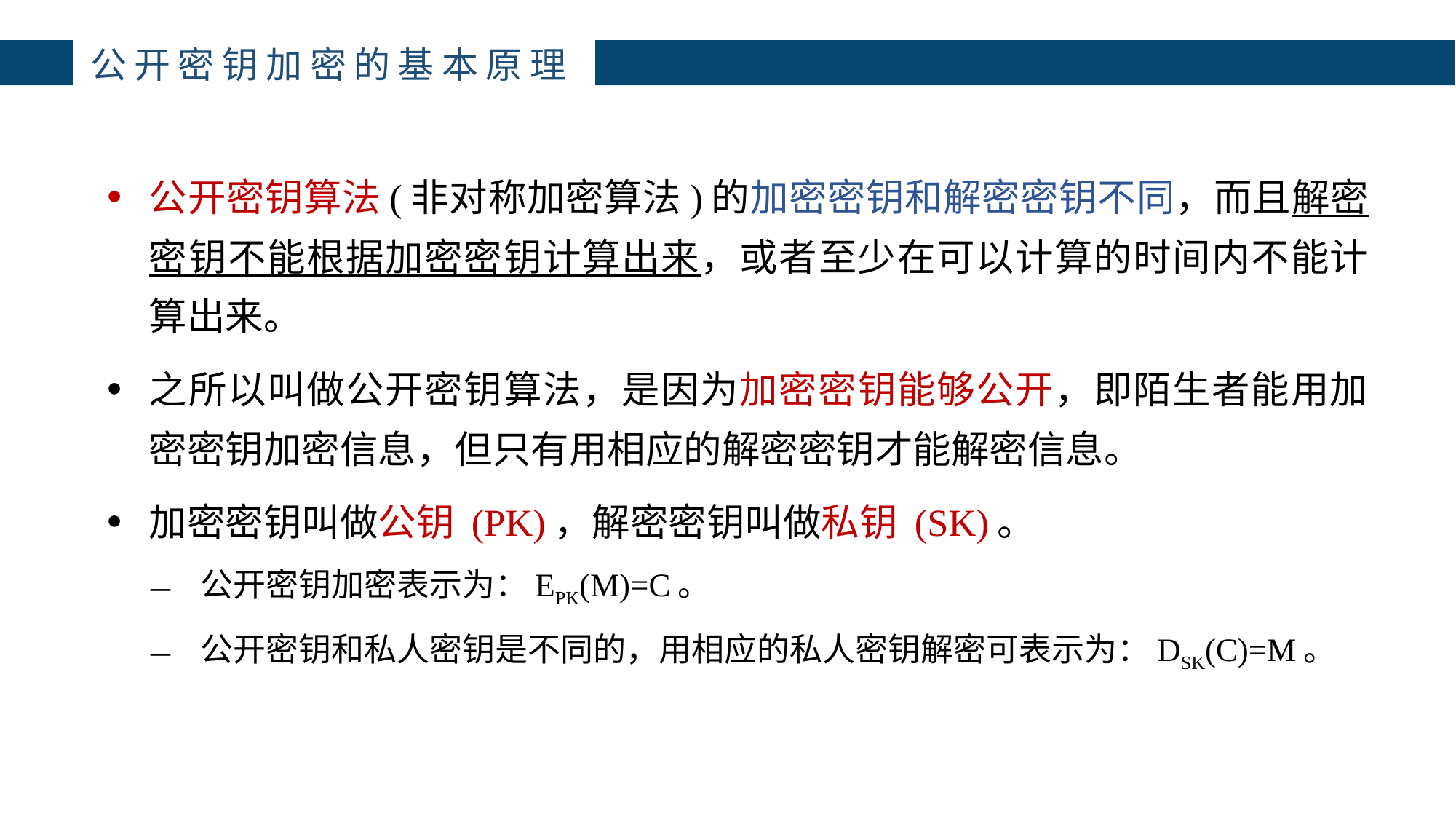

公开密钥加密的基本原理

公开密钥算法(非对称加密算法)的加密密钥和解密密钥不同，而且解密密钥不能根据加密密钥计算出来，或者至少在可以计算的时间内不能计算出来。
之所以叫做公开密钥算法，是因为加密密钥能够公开，即陌生者能用加密密钥加密信息，但只有用相应的解密密钥才能解密信息。
加密密钥叫做公钥 (PK)，解密密钥叫做私钥 (SK)。
公开密钥加密表示为：EPK(M)=C。
公开密钥和私人密钥是不同的，用相应的私人密钥解密可表示为：DSK(C)=M。